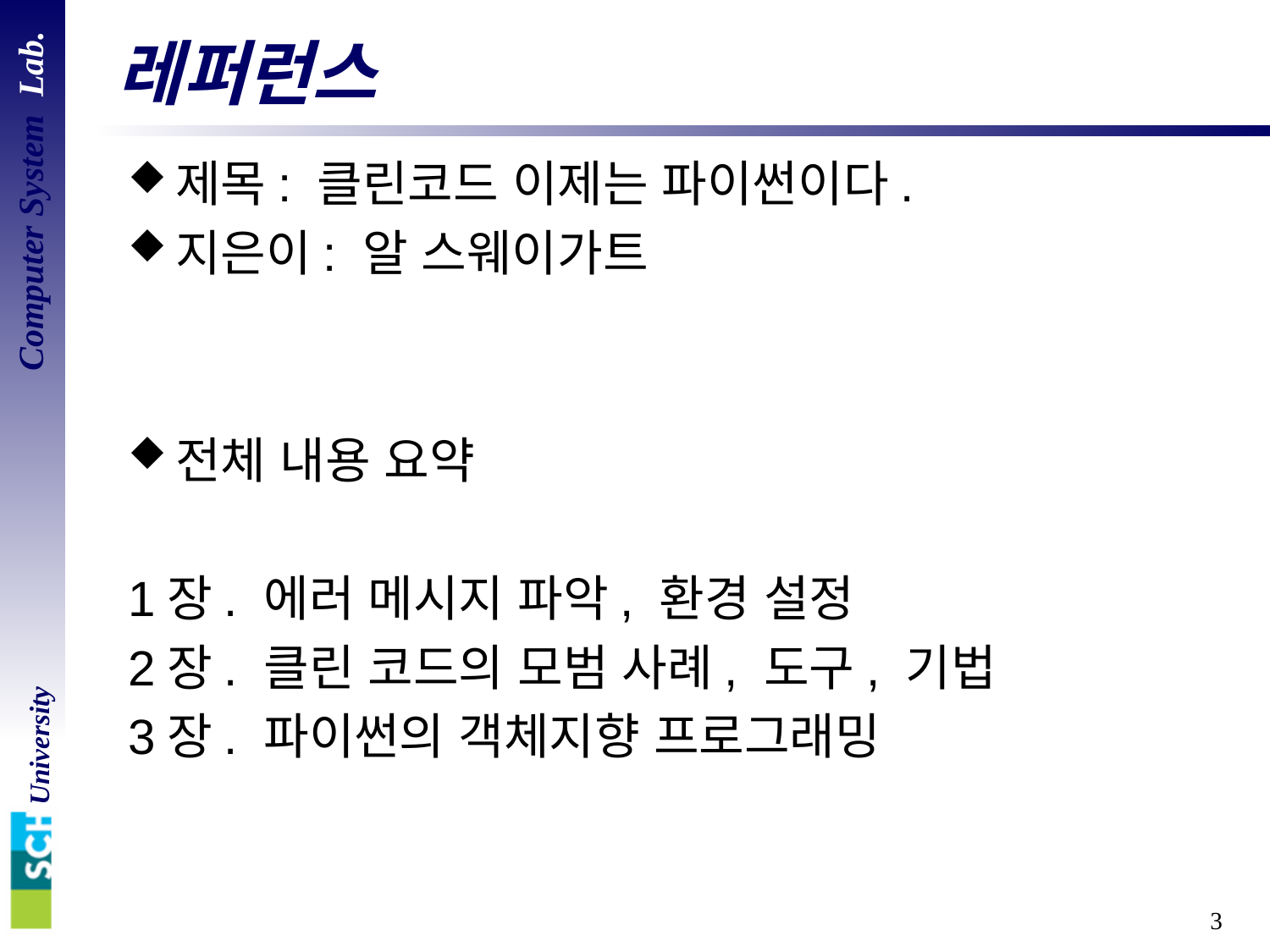

# 레퍼런스
제목: 클린코드 이제는 파이썬이다.
지은이: 알 스웨이가트

전체 내용 요약

1장. 에러 메시지 파악, 환경 설정
2장. 클린 코드의 모범 사례, 도구, 기법
3장. 파이썬의 객체지향 프로그래밍